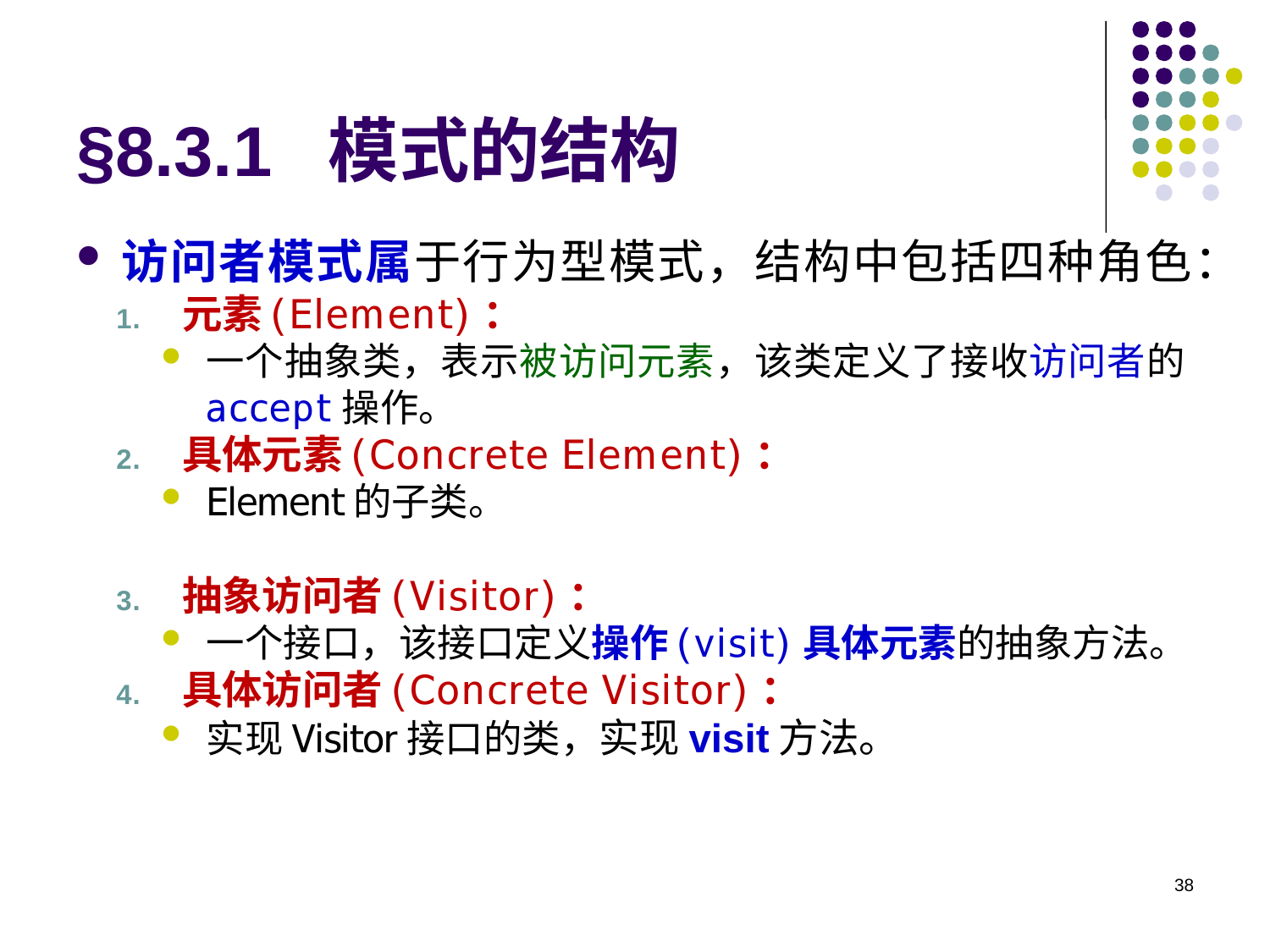

# §8.3.1  模式的结构
访问者模式属于行为型模式，结构中包括四种角色：
元素(Element)：
一个抽象类，表示被访问元素，该类定义了接收访问者的accept操作。
具体元素(Concrete Element)：
Element的子类。

抽象访问者(Visitor)：
一个接口，该接口定义操作(visit)具体元素的抽象方法。
具体访问者(Concrete Visitor)：
实现Visitor接口的类，实现visit方法。

38